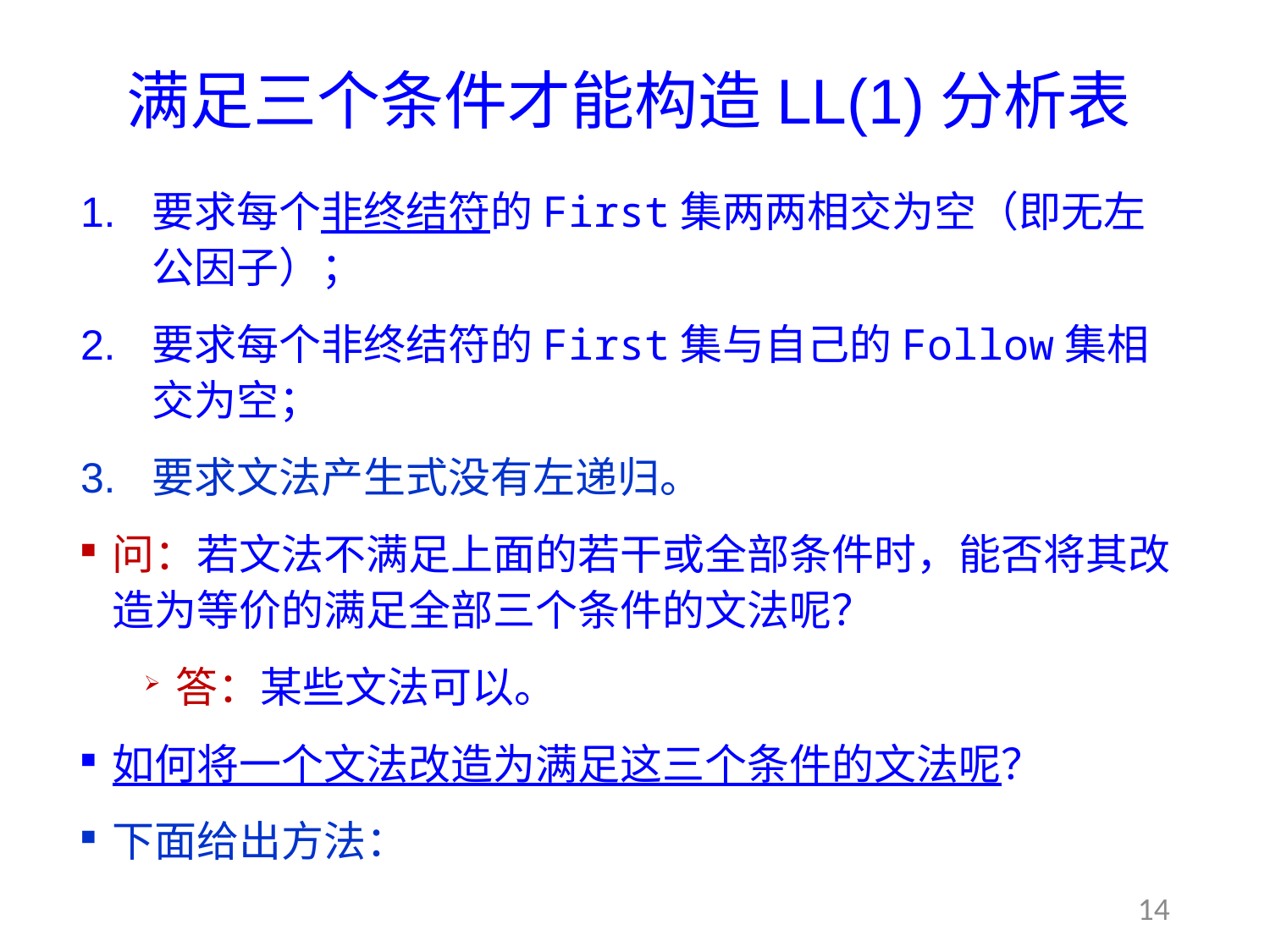

# 满足三个条件才能构造LL(1)分析表
要求每个非终结符的First集两两相交为空（即无左公因子）；
要求每个非终结符的First集与自己的Follow集相交为空；
要求文法产生式没有左递归。
问：若文法不满足上面的若干或全部条件时，能否将其改造为等价的满足全部三个条件的文法呢？
答：某些文法可以。
如何将一个文法改造为满足这三个条件的文法呢？
下面给出方法：
14